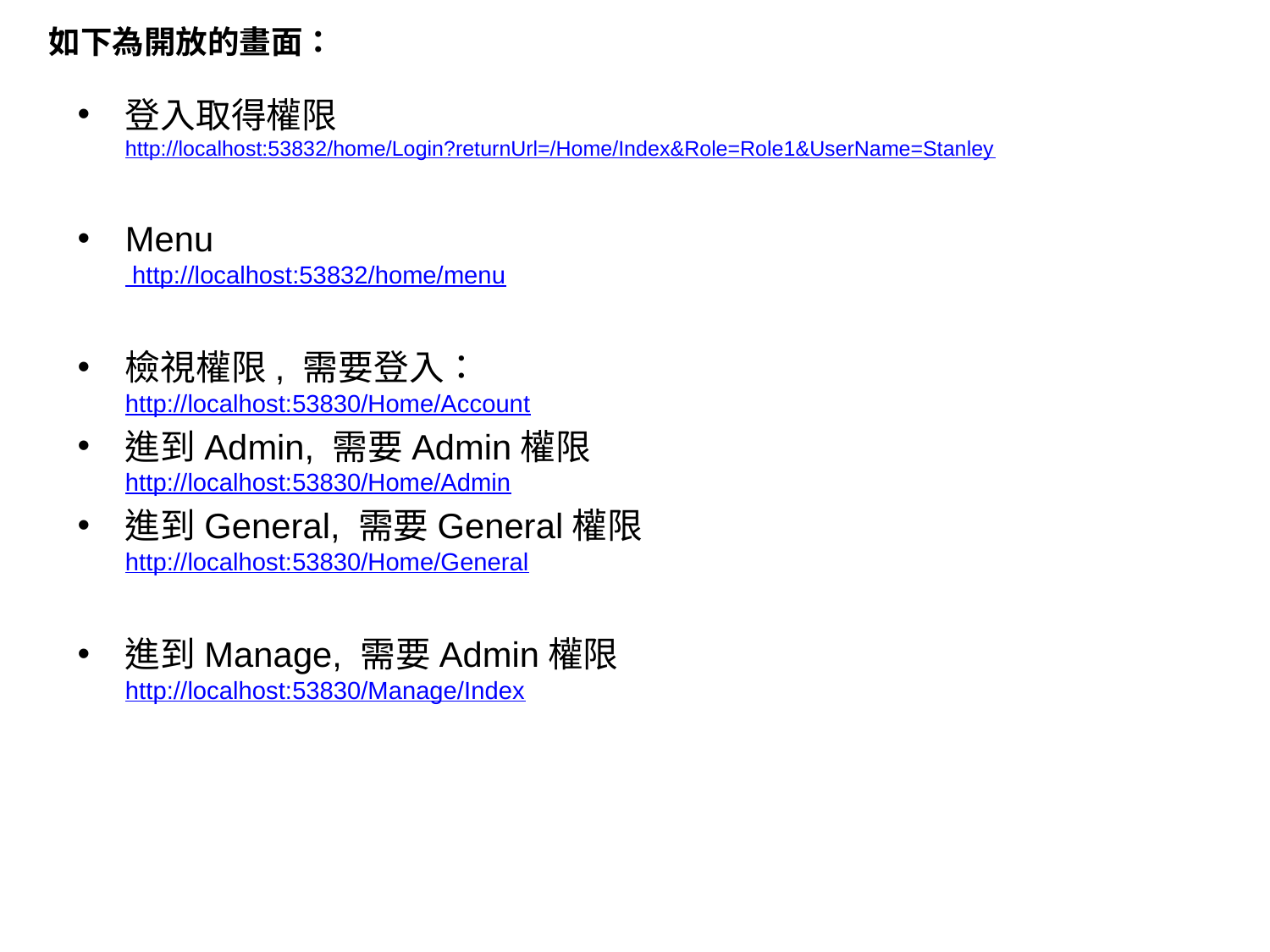

如下為開放的畫面：
登入取得權限
http://localhost:53832/home/Login?returnUrl=/Home/Index&Role=Role1&UserName=Stanley

Menu
 http://localhost:53832/home/menu

檢視權限, 需要登入：
http://localhost:53830/Home/Account
進到Admin, 需要Admin權限
http://localhost:53830/Home/Admin
進到General, 需要General權限
http://localhost:53830/Home/General

進到Manage, 需要Admin權限
http://localhost:53830/Manage/Index